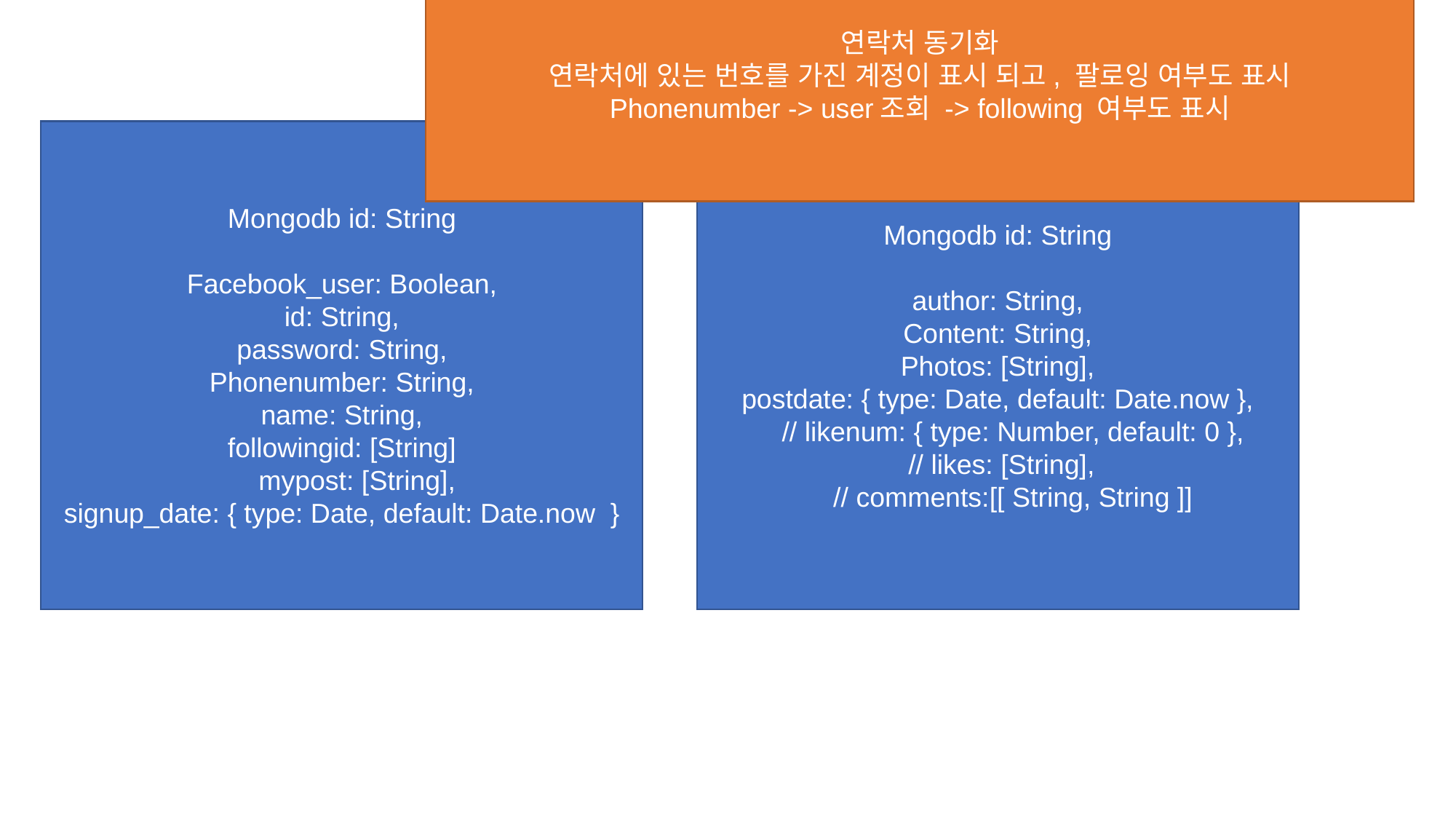

연락처 동기화
연락처에 있는 번호를 가진 계정이 표시 되고, 팔로잉 여부도 표시
Phonenumber -> user조회 -> following 여부도 표시
Mongodb id: String

Facebook_user: Boolean,
id: String,
password: String,
Phonenumber: String,
name: String,
followingid: [String]
    mypost: [String],
signup_date: { type: Date, default: Date.now  }
Mongodb id: String

author: String,
Content: String,
Photos: [String],
postdate: { type: Date, default: Date.now },
    // likenum: { type: Number, default: 0 },
 // likes: [String],
    // comments:[[ String, String ]]